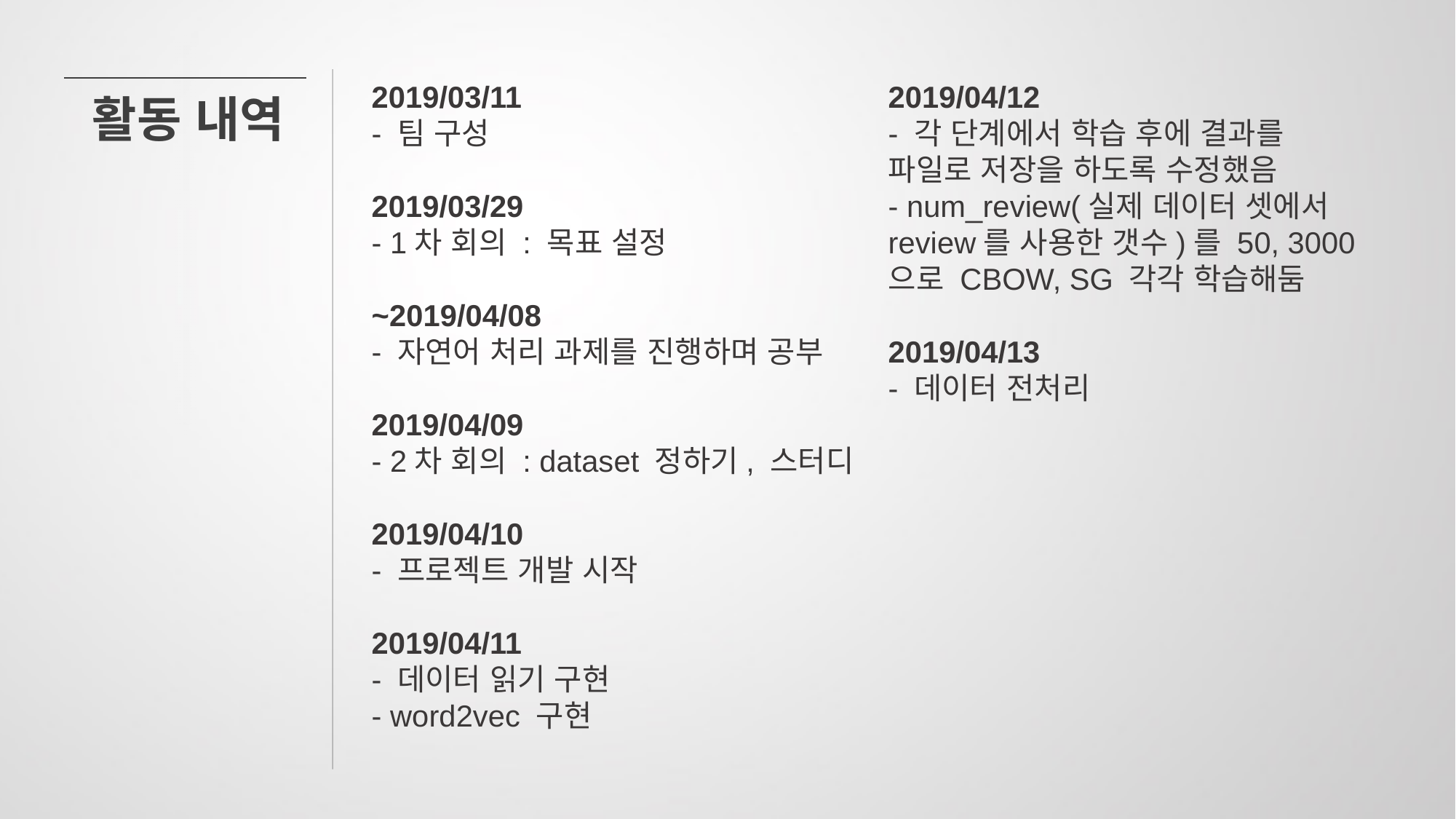

2019/03/11
- 팀 구성

2019/03/29
- 1차 회의 : 목표 설정

~2019/04/08
- 자연어 처리 과제를 진행하며 공부

2019/04/09
- 2차 회의 : dataset 정하기, 스터디

2019/04/10
- 프로젝트 개발 시작

2019/04/11
- 데이터 읽기 구현
- word2vec 구현

2019/04/12
- 각 단계에서 학습 후에 결과를 파일로 저장을 하도록 수정했음
- num_review(실제 데이터 셋에서 review를 사용한 갯수)를 50, 3000으로 CBOW, SG 각각 학습해둠

2019/04/13
- 데이터 전처리
활동 내역